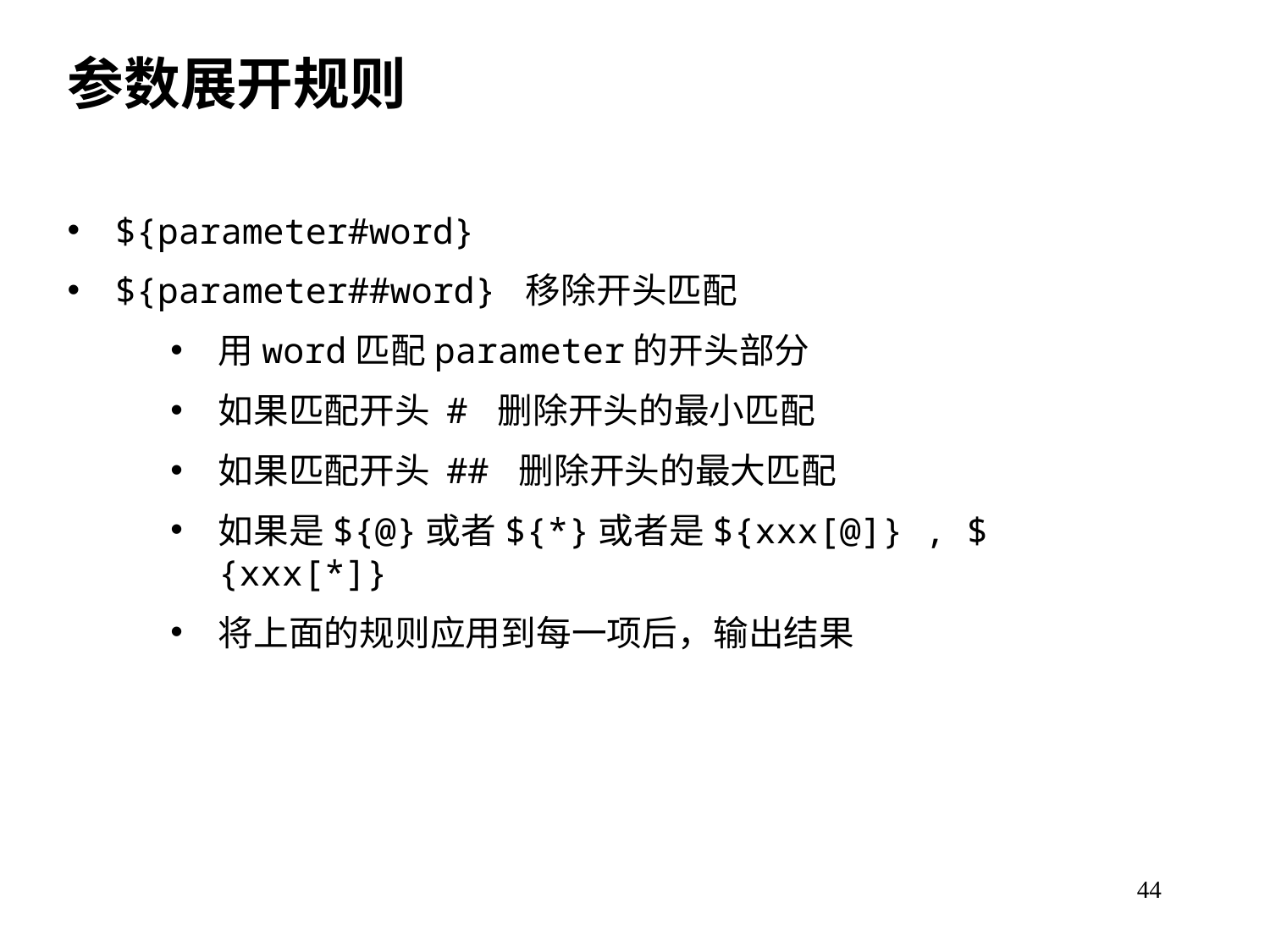

参数展开规则
${parameter#word}
${parameter##word} 移除开头匹配
用word匹配parameter的开头部分
如果匹配开头 # 删除开头的最小匹配
如果匹配开头 ## 删除开头的最大匹配
如果是${@}或者${*}或者是${xxx[@]} , ${xxx[*]}
将上面的规则应用到每一项后，输出结果
44